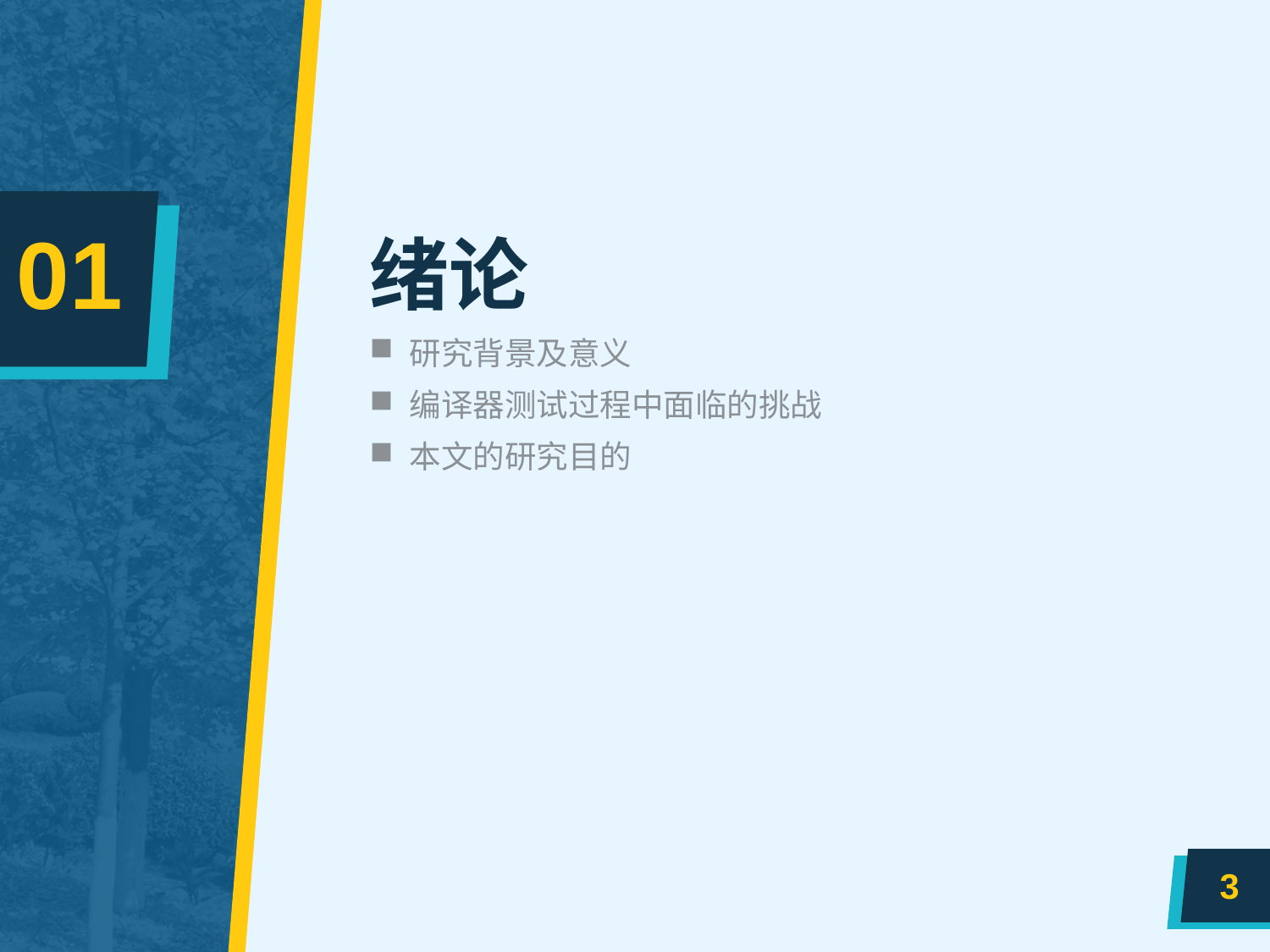

# 绪论
01
研究背景及意义
编译器测试过程中面临的挑战
本文的研究目的

3